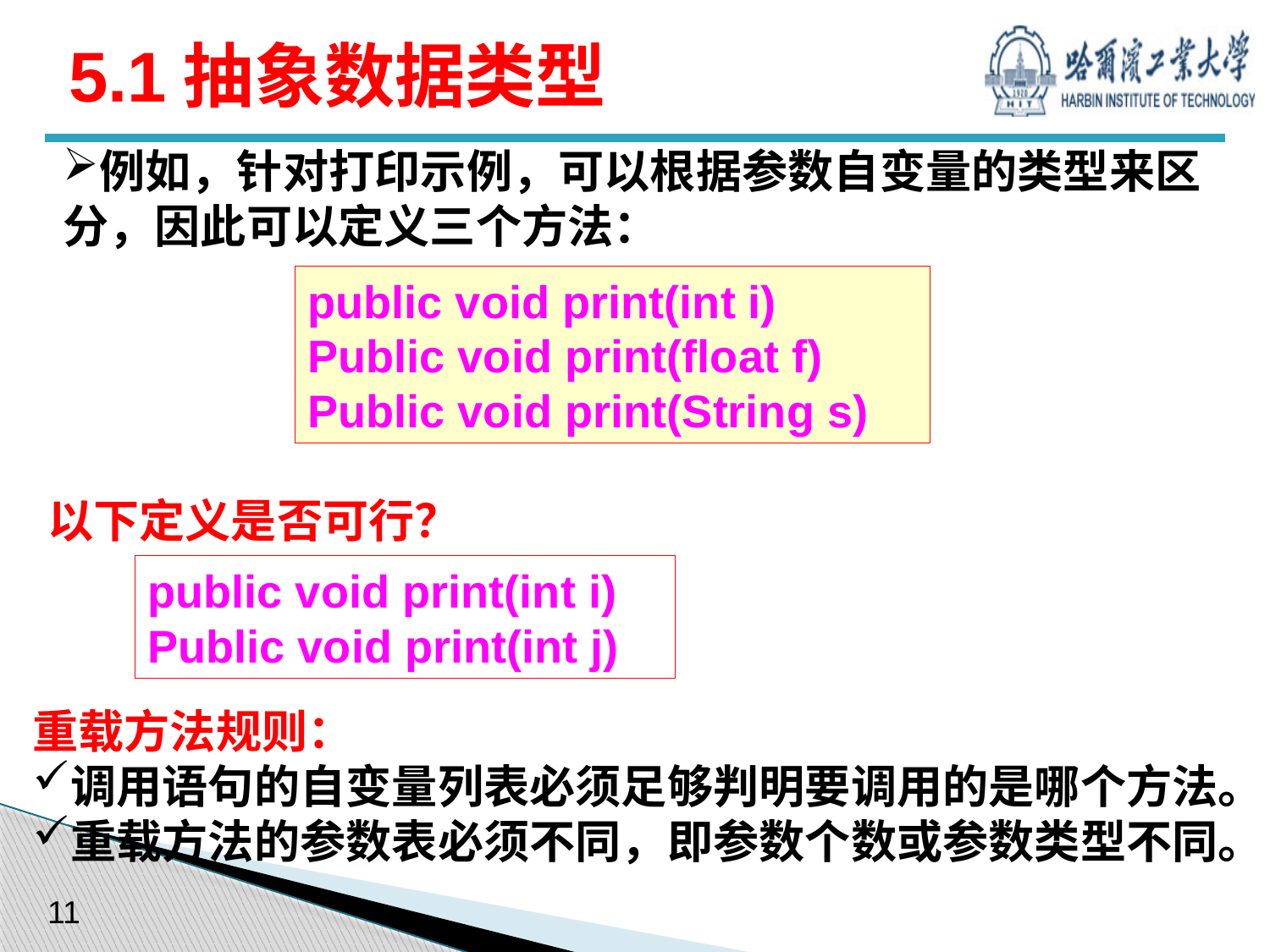

# 5.1抽象数据类型
例如，针对打印示例，可以根据参数自变量的类型来区分，因此可以定义三个方法：
public void print(int i)
Public void print(float f)
Public void print(String s)
以下定义是否可行？
public void print(int i)
Public void print(int j)
重载方法规则：
调用语句的自变量列表必须足够判明要调用的是哪个方法。
重载方法的参数表必须不同，即参数个数或参数类型不同。